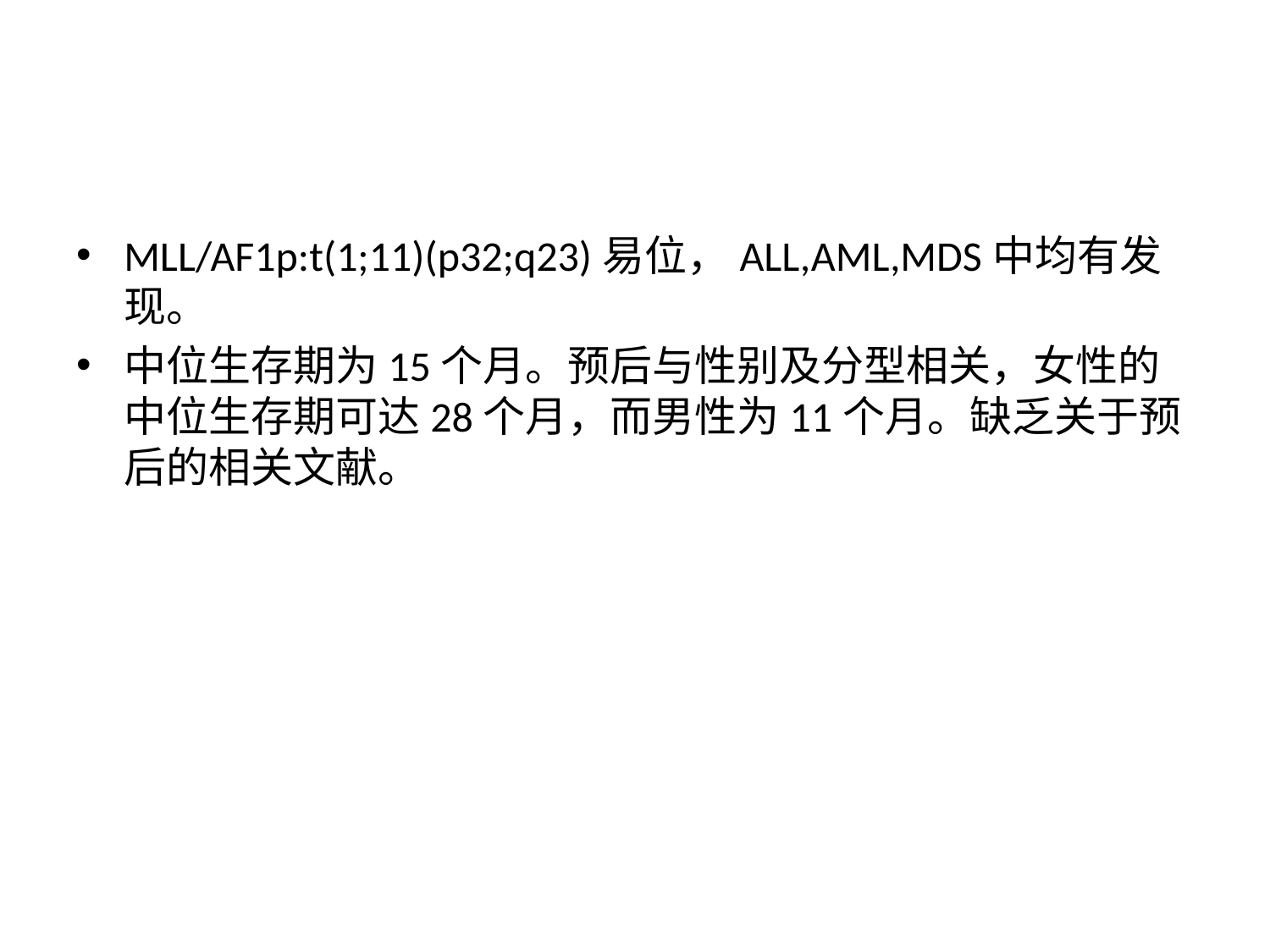

#
MLL/AF1p:t(1;11)(p32;q23)易位，ALL,AML,MDS中均有发现。
中位生存期为15个月。预后与性别及分型相关，女性的中位生存期可达28个月，而男性为11个月。缺乏关于预后的相关文献。